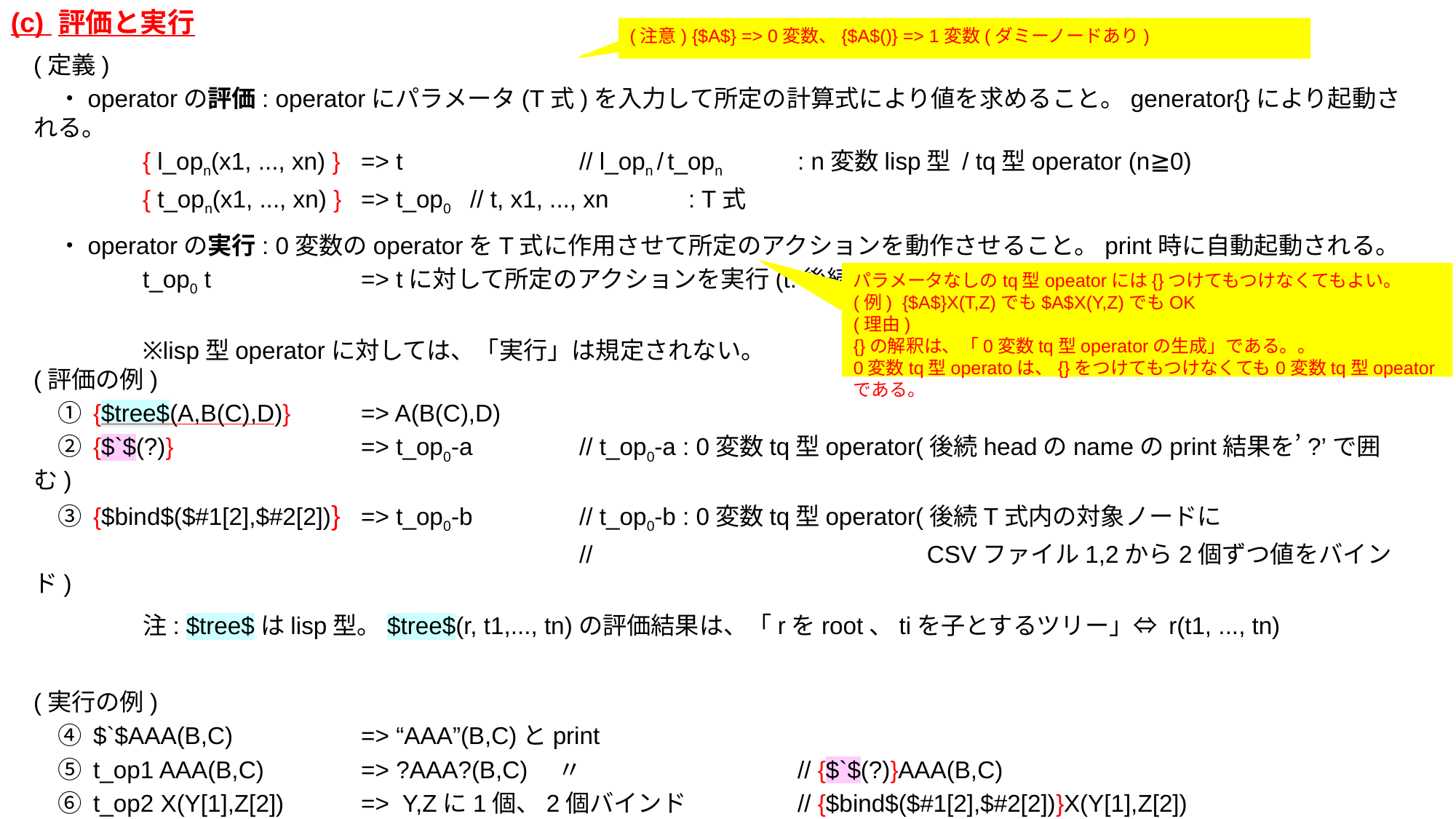

(c) 評価と実行
(注意) {$A$} => 0変数、{$A$()} => 1変数(ダミーノードあり)
(定義)
　・operatorの評価: operatorにパラメータ(T式)を入力して所定の計算式により値を求めること。generator{}により起動される。
	{ l_opn(x1, ..., xn) }	=> t		// l_opn / t_opn	: n変数lisp型 / tq型operator (n≧0)
	{ t_opn(x1, ..., xn) }	=> t_op0	// t, x1, ..., xn	: T式
　・operatorの実行: 0変数のoperatorをT式に作用させて所定のアクションを動作させること。print時に自動起動される。
	t_op0 t		=> tに対して所定のアクションを実行(t:後続のT式)

	※lisp型operatorに対しては、「実行」は規定されない。
パラメータなしのtq型opeatorには{}つけてもつけなくてもよい。
(例)  {$A$}X(T,Z)でも$A$X(Y,Z)でもOK
(理由)
{}の解釈は、「0変数tq型operatorの生成」である。。
0変数tq型operatoは、{}をつけてもつけなくても0変数tq型opeatorである。

(評価の例)
　① {$tree$(A,B(C),D)}	=> A(B(C),D)
　② {$`$(?)}		=> t_op0-a	// t_op0-a : 0変数tq型operator(後続headのnameのprint結果を’?’で囲む)
　③ {$bind$($#1[2],$#2[2])}	=> t_op0-b	// t_op0-b : 0変数tq型operator(後続T式内の対象ノードに
					//			   CSVファイル1,2から2個ずつ値をバインド)
	注: $tree$はlisp型。$tree$(r, t1,..., tn)の評価結果は、「rをroot、tiを子とするツリー」⇔ r(t1, ..., tn)

(実行の例)
　④ $`$AAA(B,C)		=> “AAA”(B,C)とprint
　⑤ t_op1 AAA(B,C)	=> ?AAA?(B,C)　〃		// {$`$(?)}AAA(B,C)
　⑥ t_op2 X(Y[1],Z[2])	=>  Y,Zに1個、2個バインド		// {$bind$($#1[2],$#2[2])}X(Y[1],Z[2])